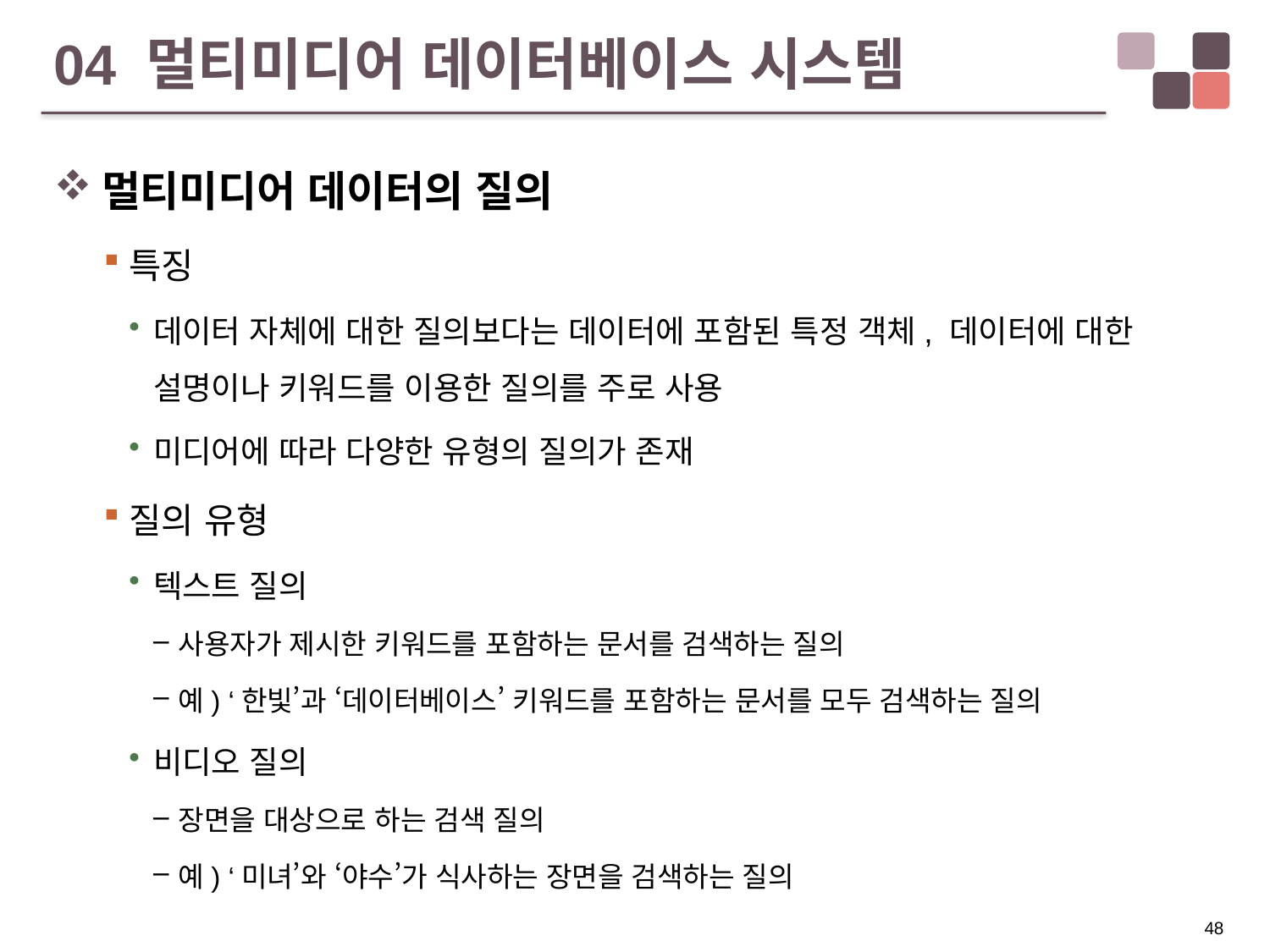

# 04 멀티미디어 데이터베이스 시스템
멀티미디어 데이터의 질의
특징
데이터 자체에 대한 질의보다는 데이터에 포함된 특정 객체, 데이터에 대한
설명이나 키워드를 이용한 질의를 주로 사용
미디어에 따라 다양한 유형의 질의가 존재
질의 유형
텍스트 질의
사용자가 제시한 키워드를 포함하는 문서를 검색하는 질의
예) ‘한빛’과 ‘데이터베이스’ 키워드를 포함하는 문서를 모두 검색하는 질의
비디오 질의
장면을 대상으로 하는 검색 질의
예) ‘미녀’와 ‘야수’가 식사하는 장면을 검색하는 질의